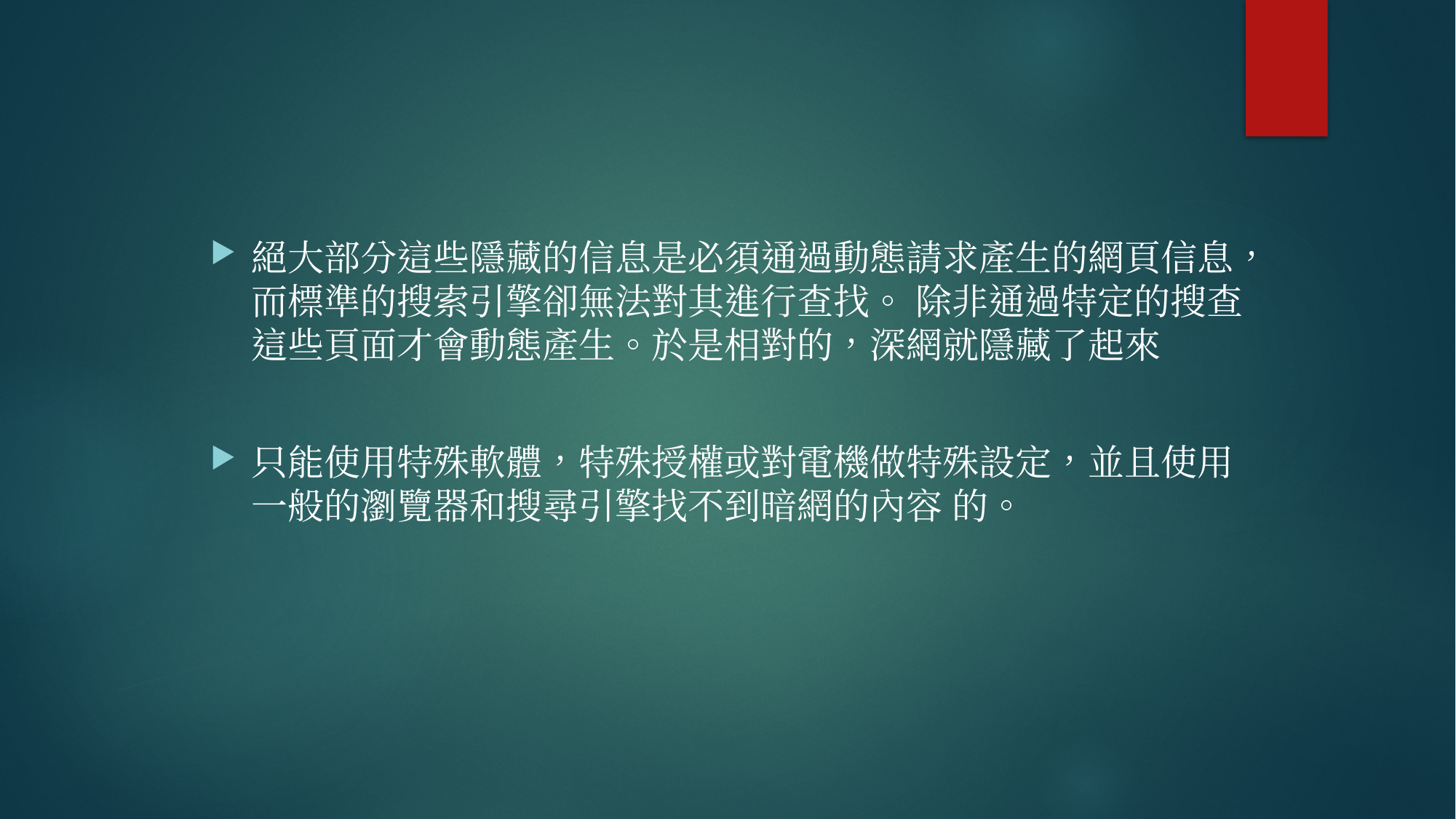

絕大部分這些隱藏的信息是必須通過動態請求產生的網頁信息，而標準的搜索引擎卻無法對其進行查找。 除非通過特定的搜查這些頁面才會動態產生。於是相對的，深網就隱藏了起來

只能使用特殊軟體，特殊授權或對電機做特殊設定，並且使用一般的瀏覽器和搜尋引擎找不到暗網的內容 的。